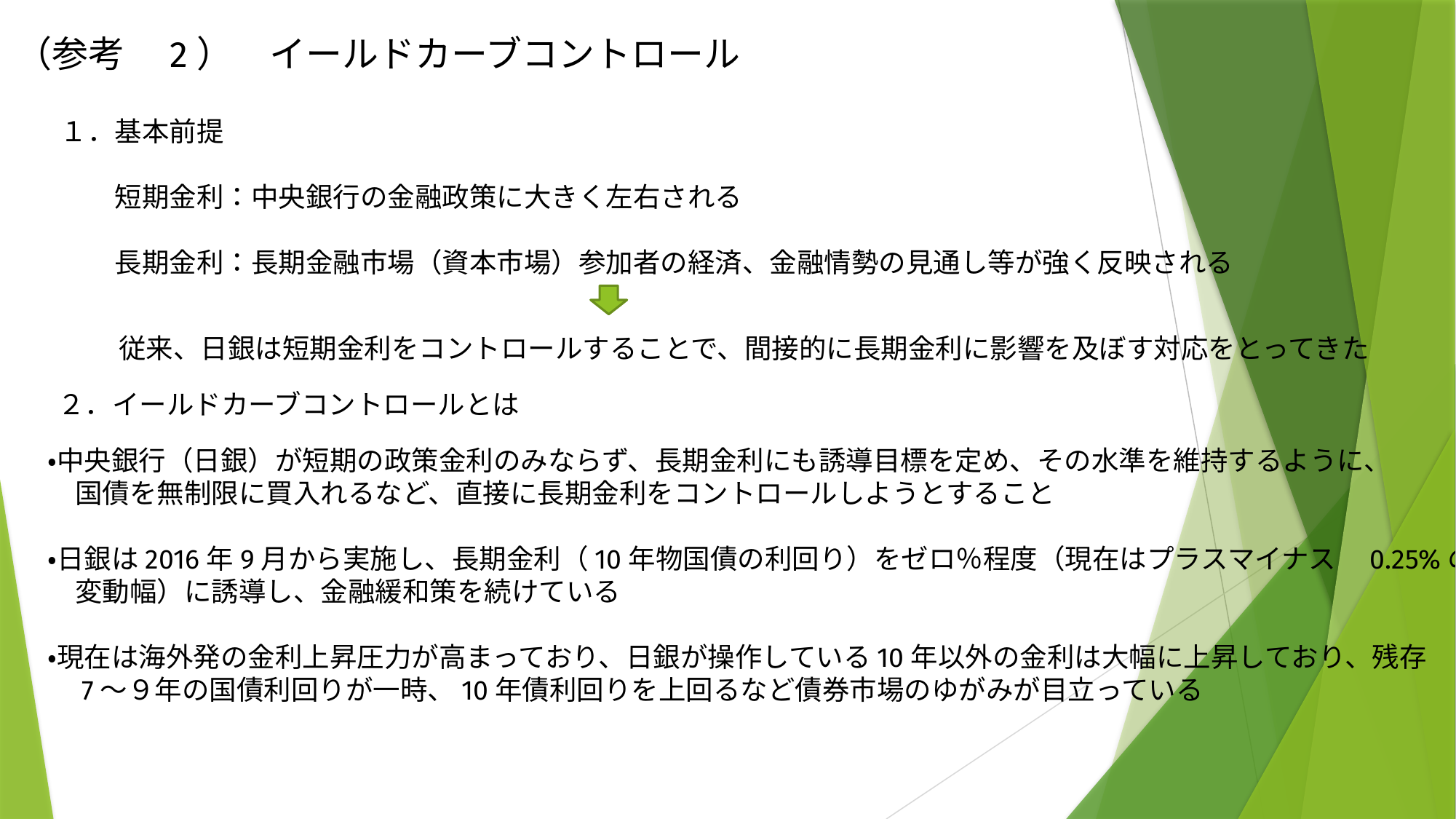

（参考　2）　イールドカーブコントロール
１．基本前提

　　短期金利：中央銀行の金融政策に大きく左右される

　　長期金利：長期金融市場（資本市場）参加者の経済、金融情勢の見通し等が強く反映される

従来、日銀は短期金利をコントロールすることで、間接的に長期金利に影響を及ぼす対応をとってきた
２．イールドカーブコントロールとは
・中央銀行（日銀）が短期の政策金利のみならず、長期金利にも誘導目標を定め、その水準を維持するように、
　国債を無制限に買入れるなど、直接に長期金利をコントロールしようとすること

・日銀は2016年9月から実施し、長期金利（10年物国債の利回り）をゼロ％程度（現在はプラスマイナス　0.25%の
　変動幅）に誘導し、金融緩和策を続けている

・現在は海外発の金利上昇圧力が高まっており、日銀が操作している10年以外の金利は大幅に上昇しており、残存
　7～９年の国債利回りが一時、10年債利回りを上回るなど債券市場のゆがみが目立っている